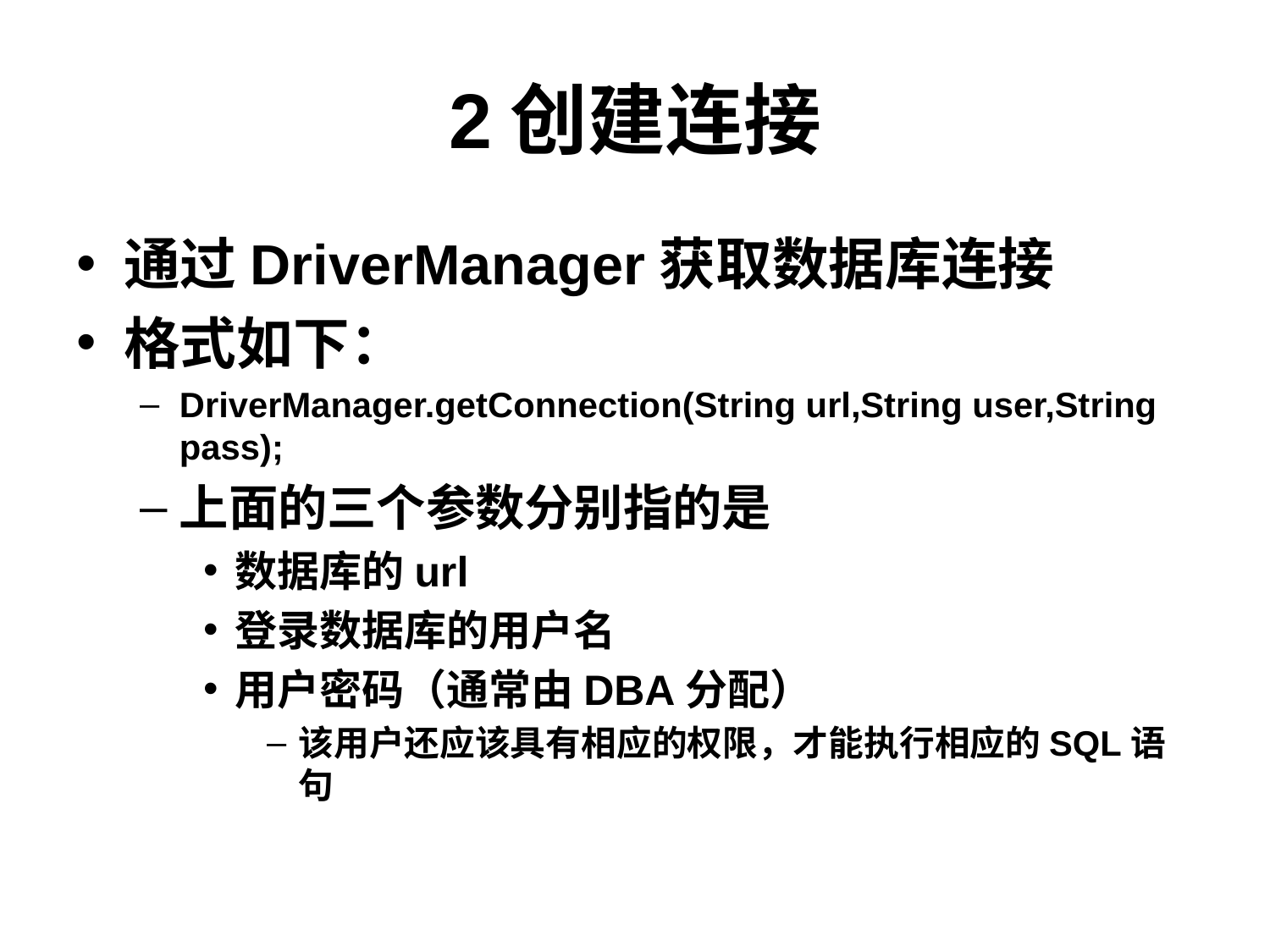

# 2创建连接
通过DriverManager获取数据库连接
格式如下：
DriverManager.getConnection(String url,String user,String pass);
上面的三个参数分别指的是
数据库的url
登录数据库的用户名
用户密码（通常由DBA分配）
该用户还应该具有相应的权限，才能执行相应的SQL语句